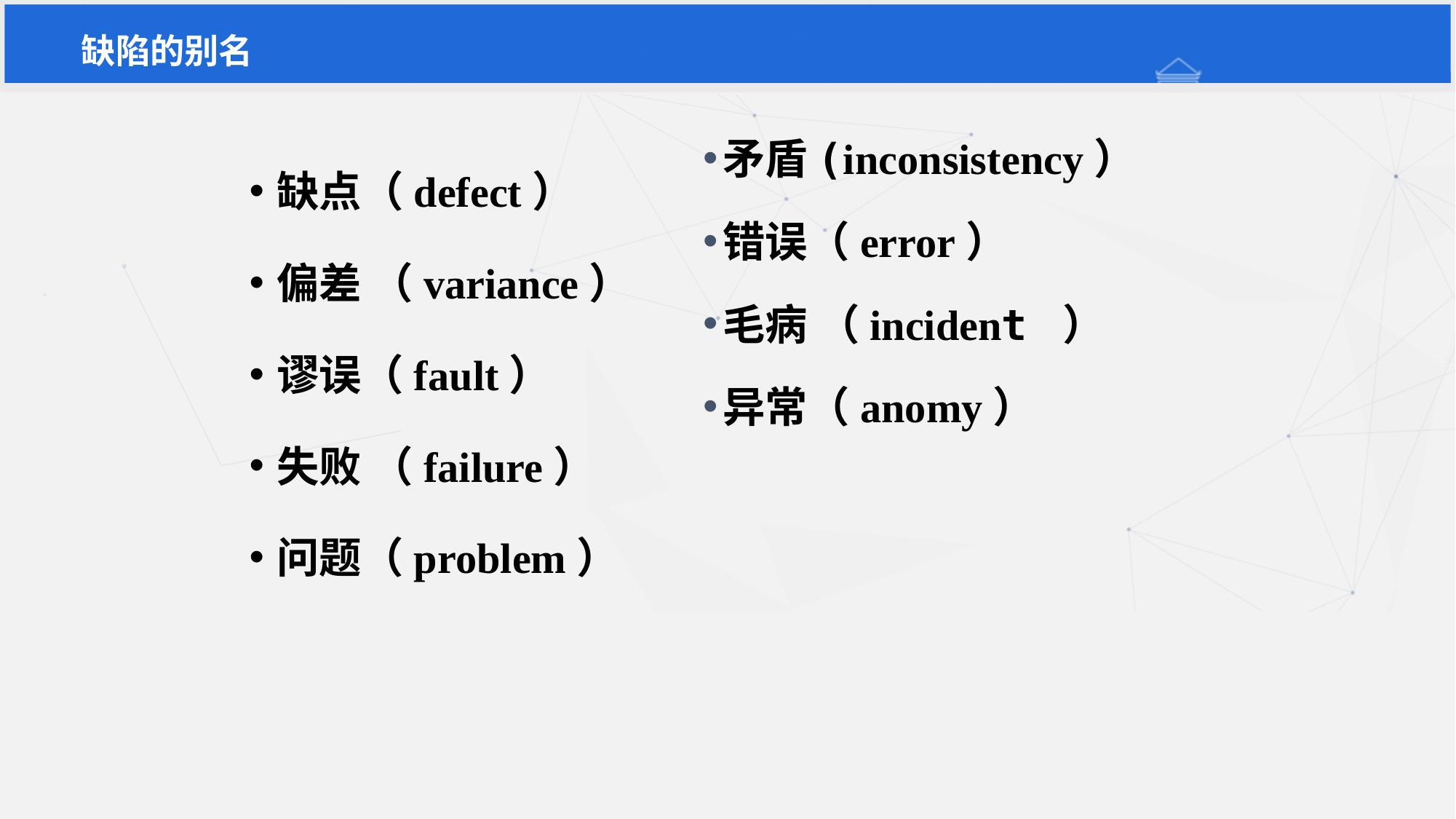

缺陷的别名

矛盾(inconsistency）
错误（error）
毛病 （incident ）
异常（anomy）

缺点（defect）
偏差 （variance）
谬误（fault）
失败 （failure）
问题（problem）